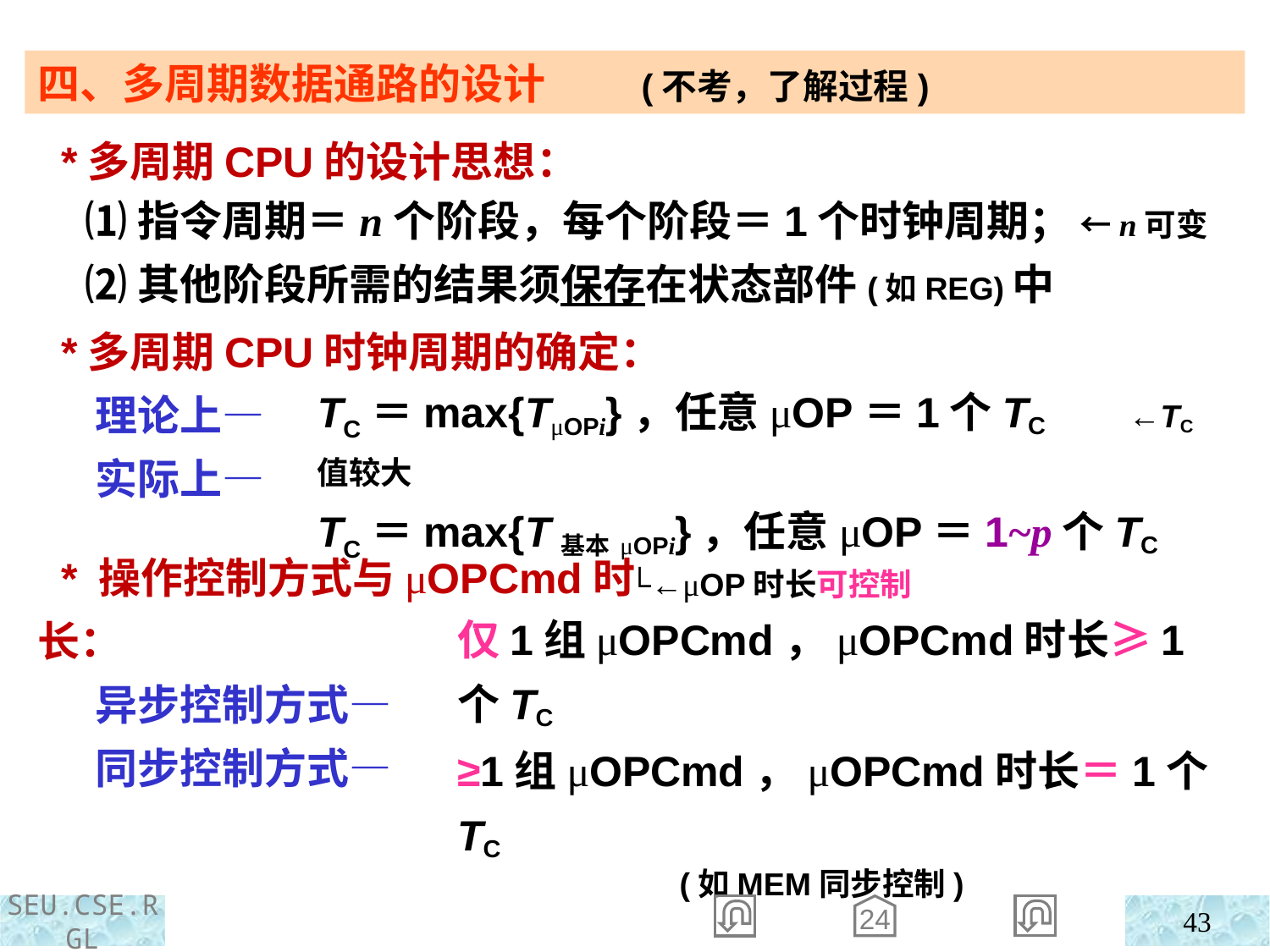

四、多周期数据通路的设计         (不考，了解过程)
  *多周期CPU的设计思想：

  *多周期CPU时钟周期的确定：
     理论上—
     实际上—

  * 操作控制方式与μOPCmd时长：
     异步控制方式—
     同步控制方式—
     ⑴指令周期＝n个阶段，每个阶段＝1个时钟周期； ←n可变
     ⑵其他阶段所需的结果须保存在状态部件(如REG)中
TC＝max{TμOPi}，任意μOP＝1个TC       ←TC值较大
TC＝max{T基本μOPi}，任意μOP＝1~p个TC
                                   └←μOP时长可控制
仅1组μOPCmd，μOPCmd时长≥1个TC
≥1组μOPCmd，μOPCmd时长＝1个TC
                         (如MEM同步控制)

24

43